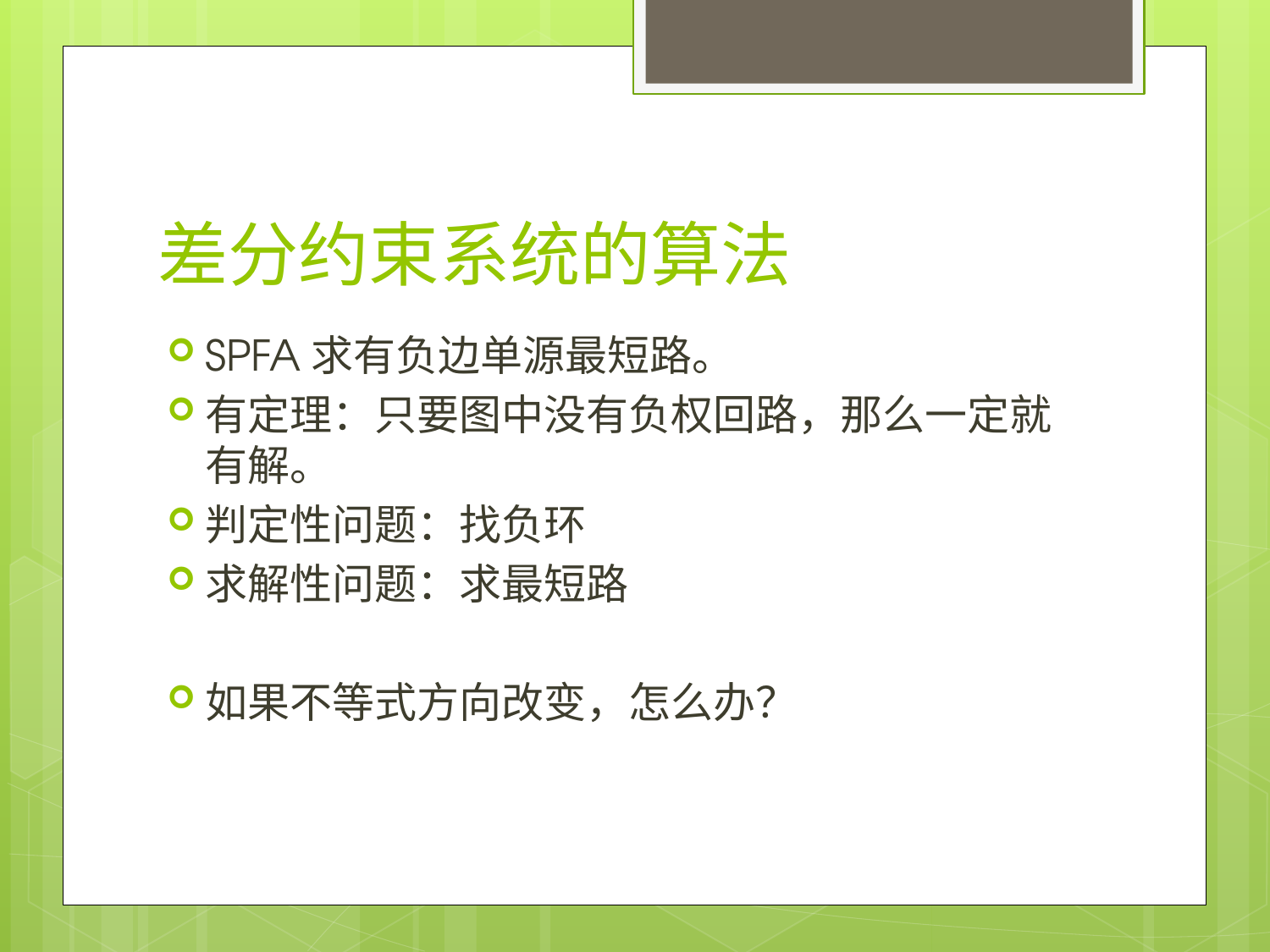

# 差分约束系统的算法
SPFA求有负边单源最短路。
有定理：只要图中没有负权回路，那么一定就有解。
判定性问题：找负环
求解性问题：求最短路

如果不等式方向改变，怎么办？